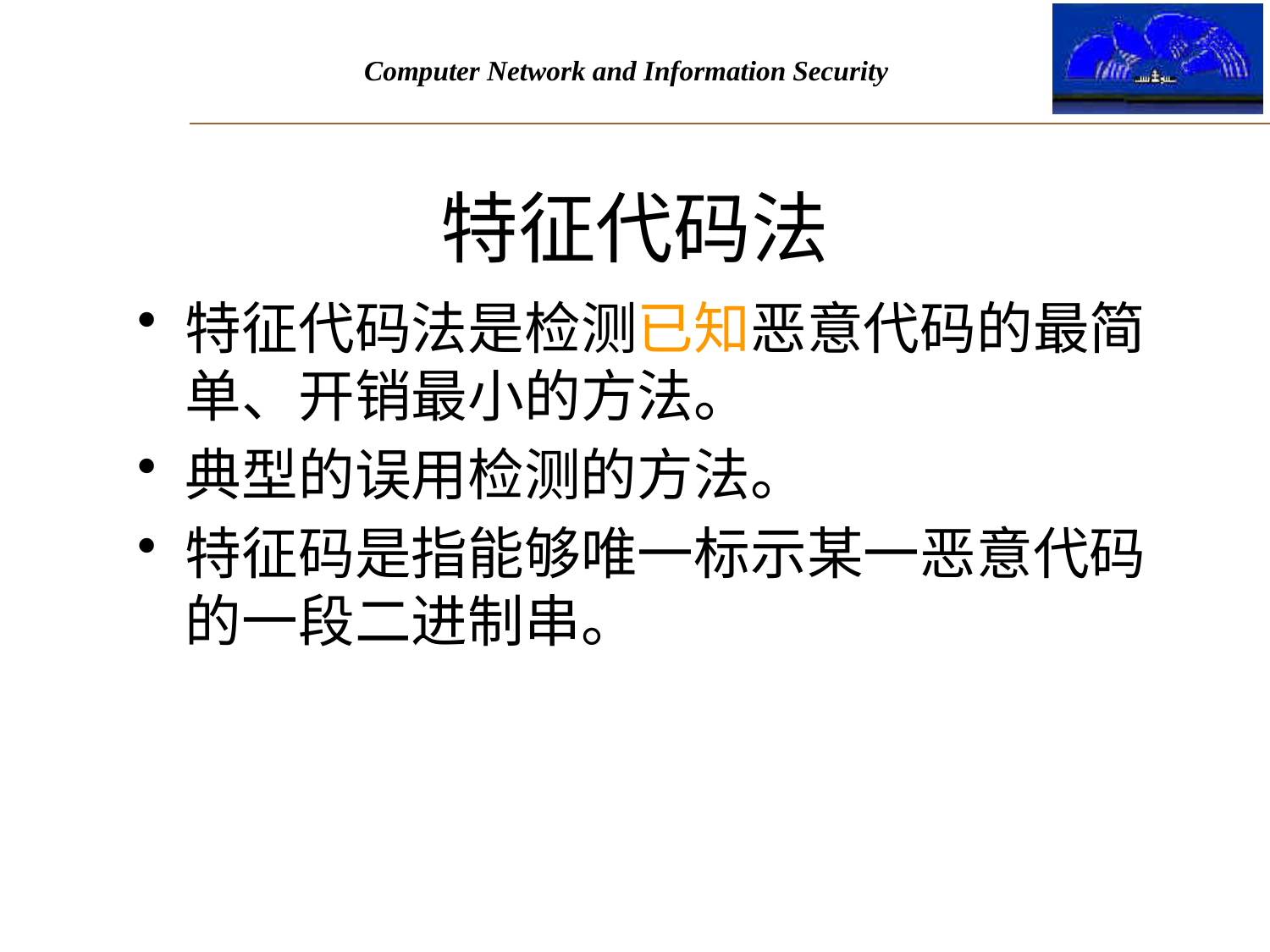

# 特征代码法
特征代码法是检测已知恶意代码的最简单、开销最小的方法。
典型的误用检测的方法。
特征码是指能够唯一标示某一恶意代码的一段二进制串。